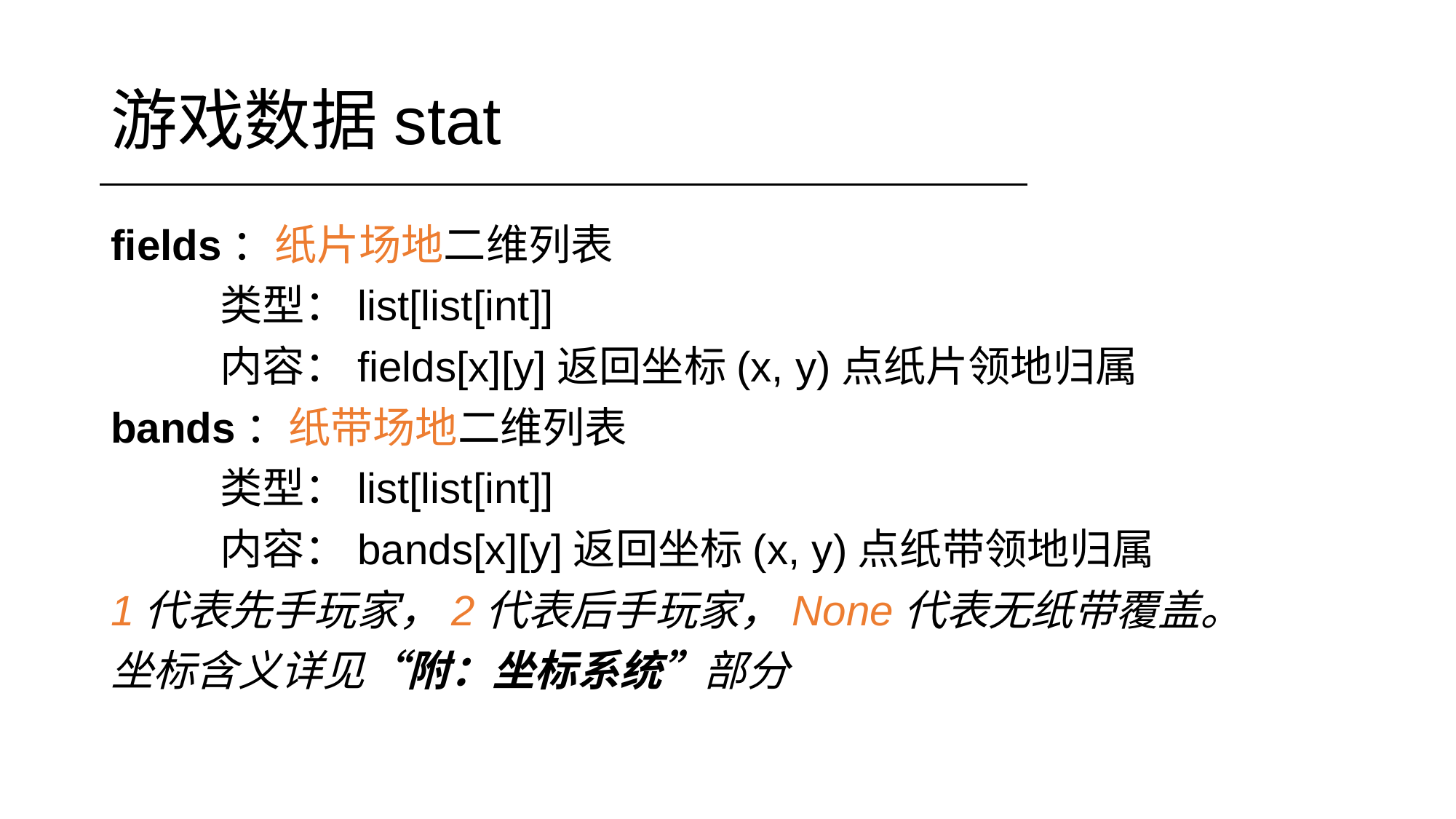

# 游戏数据stat
fields：纸片场地二维列表
	类型：list[list[int]]
	内容：fields[x][y]返回坐标(x, y)点纸片领地归属
bands：纸带场地二维列表
	类型：list[list[int]]
	内容：bands[x][y]返回坐标(x, y)点纸带领地归属
1代表先手玩家，2代表后手玩家，None代表无纸带覆盖。
坐标含义详见“附：坐标系统”部分